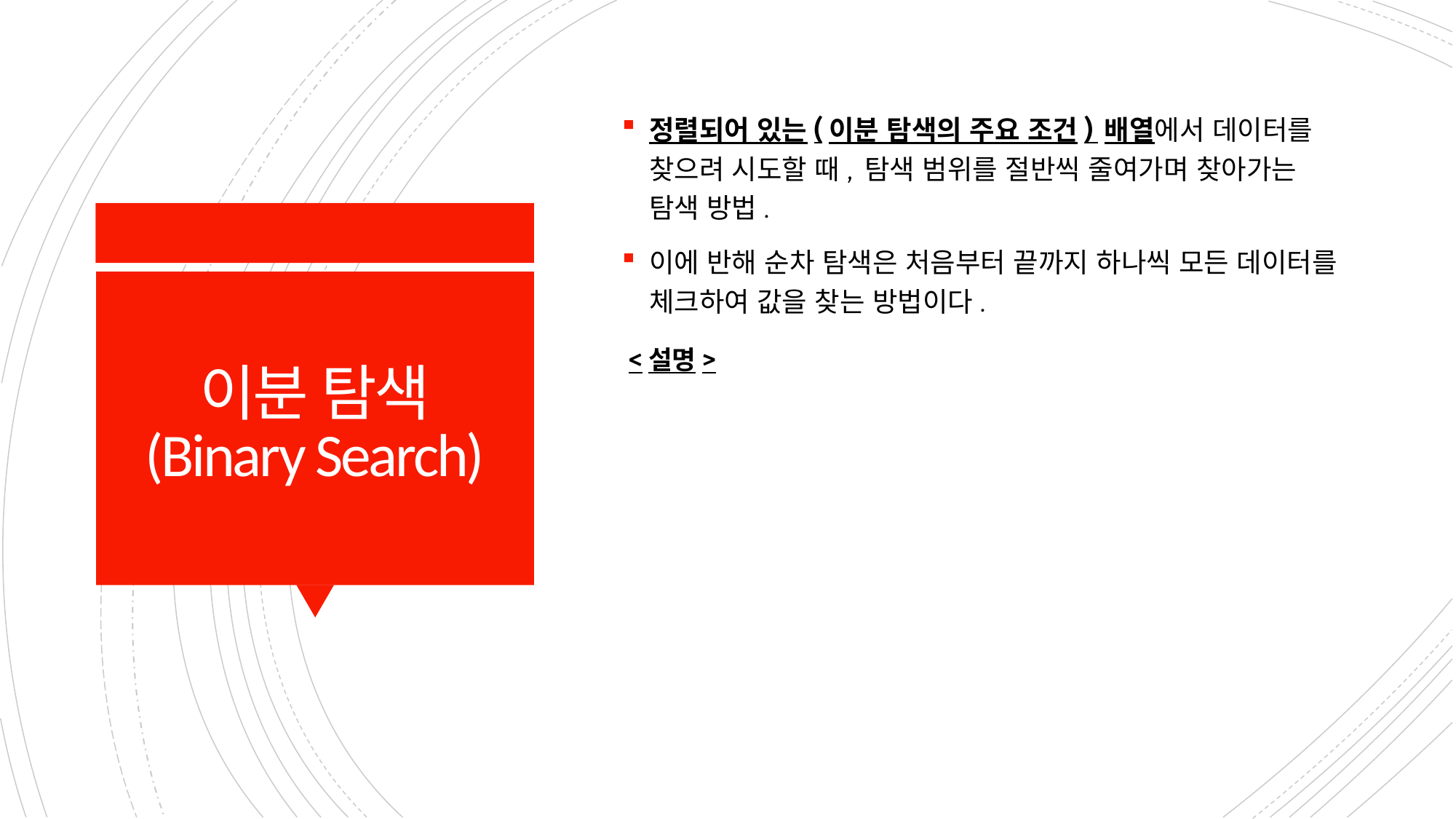

정렬되어 있는(이분 탐색의 주요 조건) 배열에서 데이터를 찾으려 시도할 때, 탐색 범위를 절반씩 줄여가며 찾아가는 탐색 방법.
이에 반해 순차 탐색은 처음부터 끝까지 하나씩 모든 데이터를 체크하여 값을 찾는 방법이다.
# 이분 탐색 (Binary Search)
<설명>